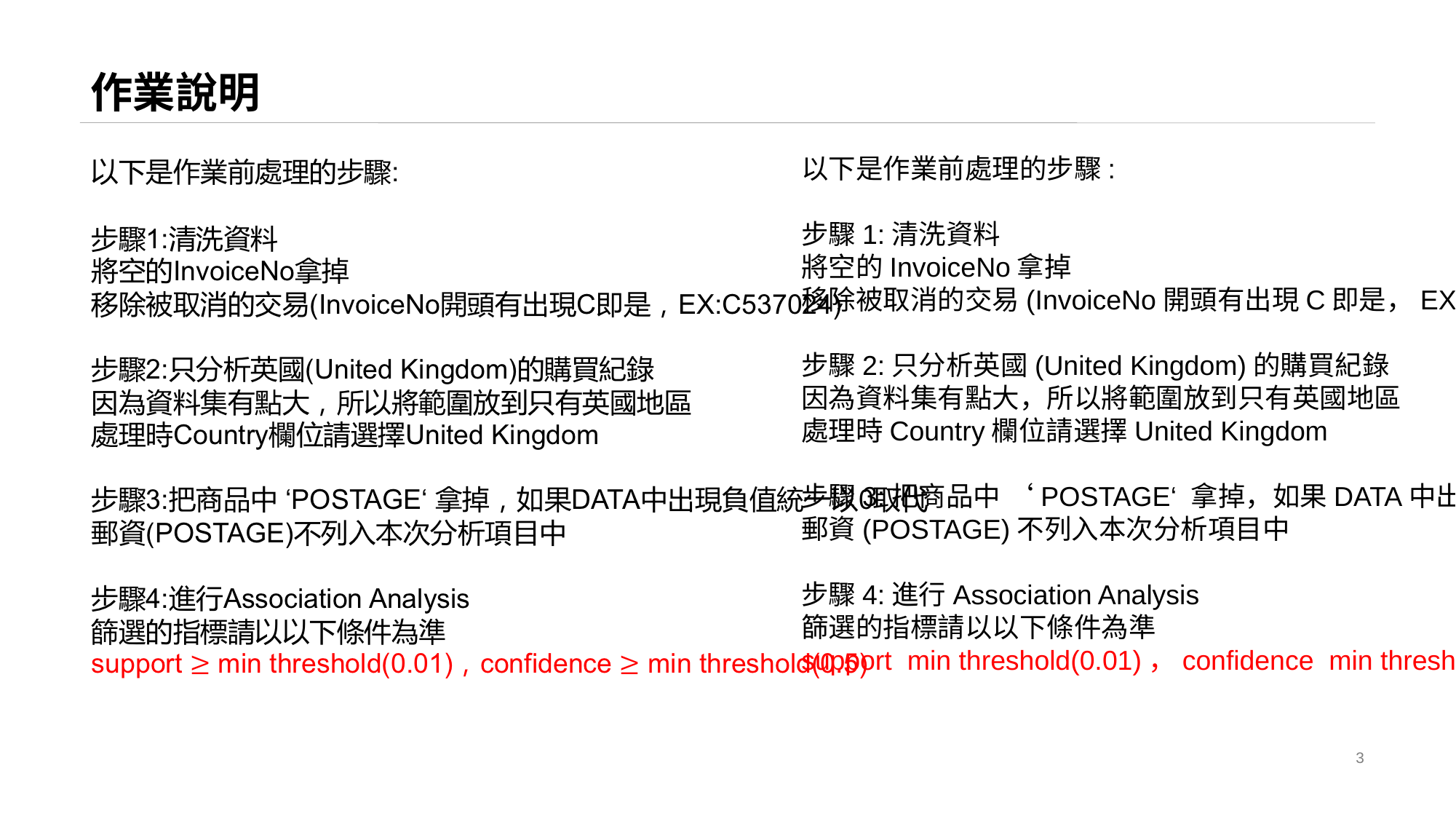

作業說明
以下是作業前處理的步驟:

步驟1:清洗資料
將空的InvoiceNo拿掉
移除被取消的交易(InvoiceNo開頭有出現C即是，EX:C537024)

步驟2:只分析英國(United Kingdom)的購買紀錄
因為資料集有點大，所以將範圍放到只有英國地區
處理時Country欄位請選擇United Kingdom

步驟3:把商品中 ‘POSTAGE‘ 拿掉，如果DATA中出現負值統一以0取代
郵資(POSTAGE)不列入本次分析項目中

步驟4:進行Association Analysis
篩選的指標請以以下條件為準
support  min threshold(0.01)，confidence  min threshold(0.5)

3